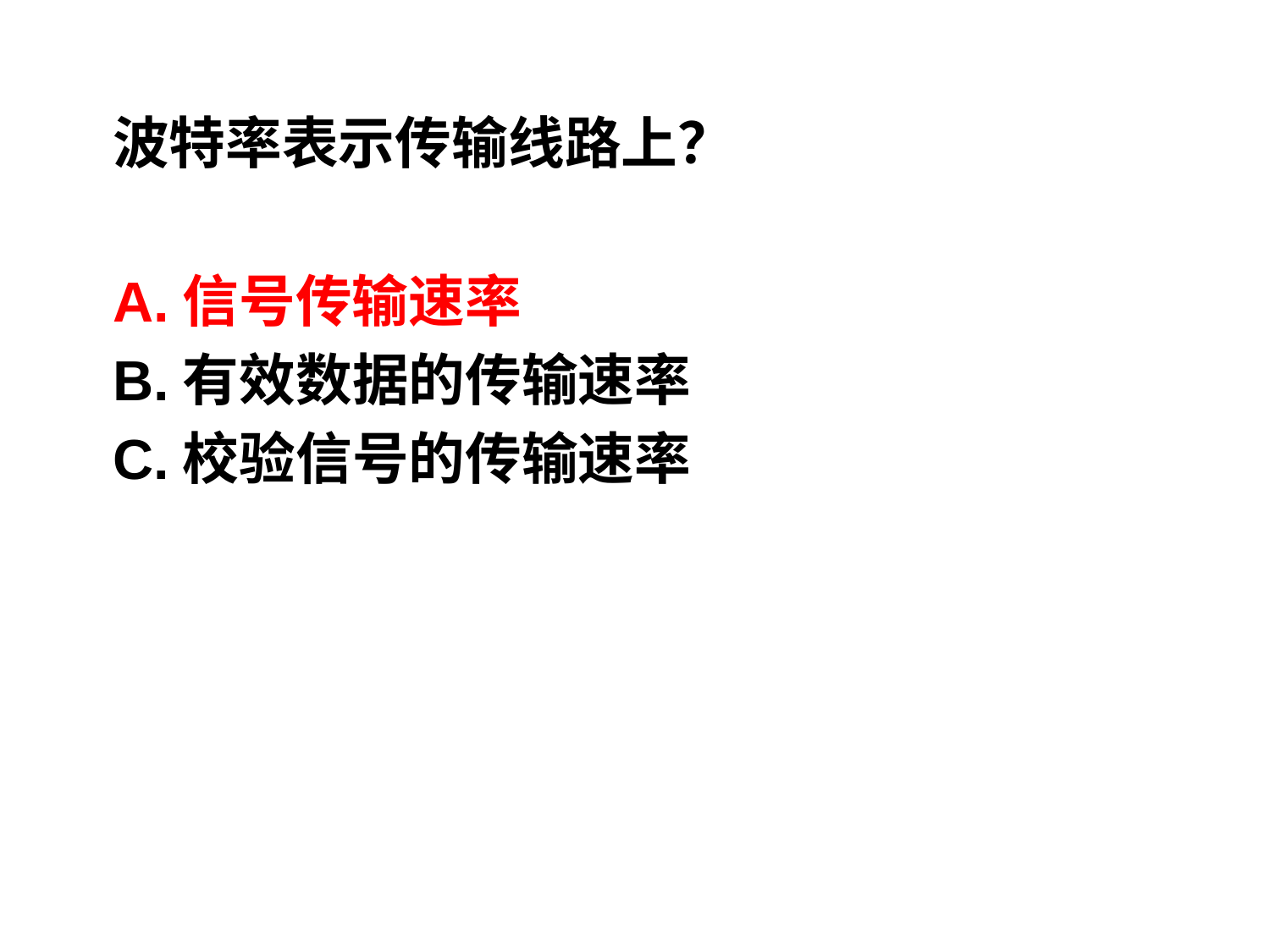

波特率表示传输线路上？

A.信号传输速率
B.有效数据的传输速率
C.校验信号的传输速率